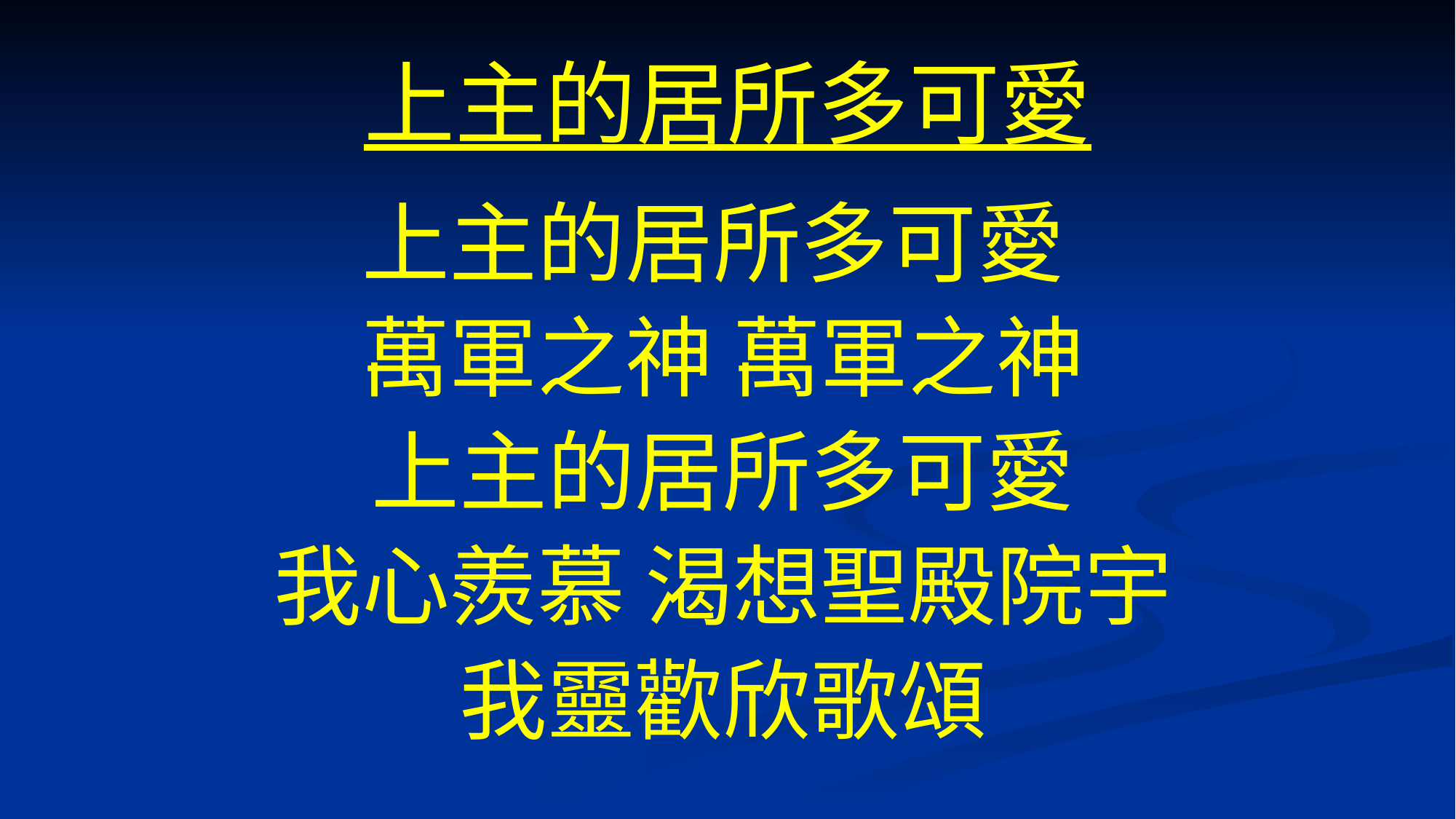

# 上主的居所多可愛
上主的居所多可愛
萬軍之神 萬軍之神
上主的居所多可愛
我心羨慕 渴想聖殿院宇
我靈歡欣歌頌